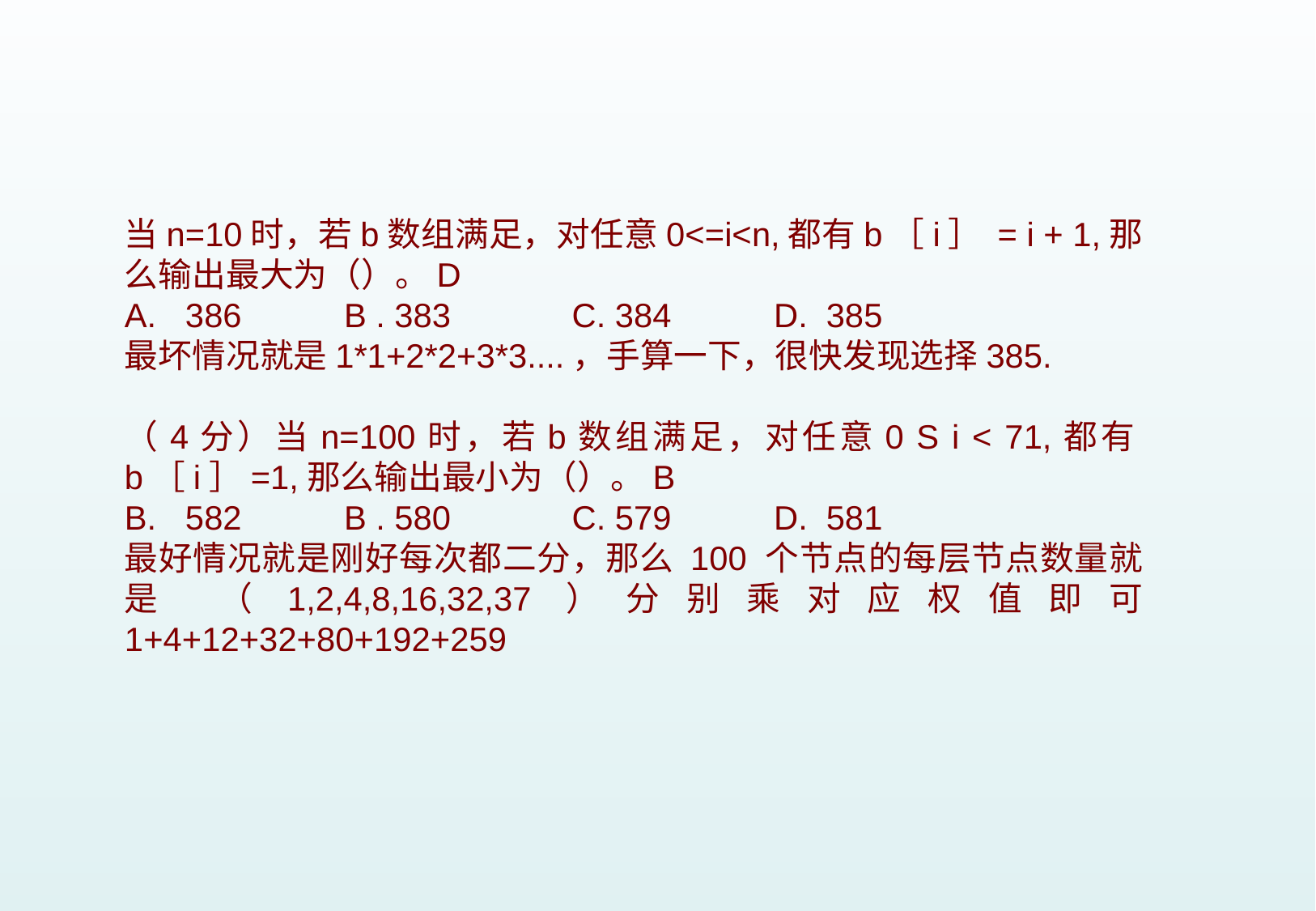

当n=10时，若b数组满足，对任意0<=i<n,都有b［i］ = i + 1,那么输出最大为（）。D
386           B . 383             C. 384           D.  385
最坏情况就是1*1+2*2+3*3....，手算一下，很快发现选择385.

（4分）当n=100时，若b数组满足，对任意0 S i < 71,都有b［i］=1,那么输出最小为（）。B
582           B . 580             C. 579           D.  581
最好情况就是刚好每次都二分，那么 100 个节点的每层节点数量就是 （1,2,4,8,16,32,37）分别乘对应权值即可 1+4+12+32+80+192+259